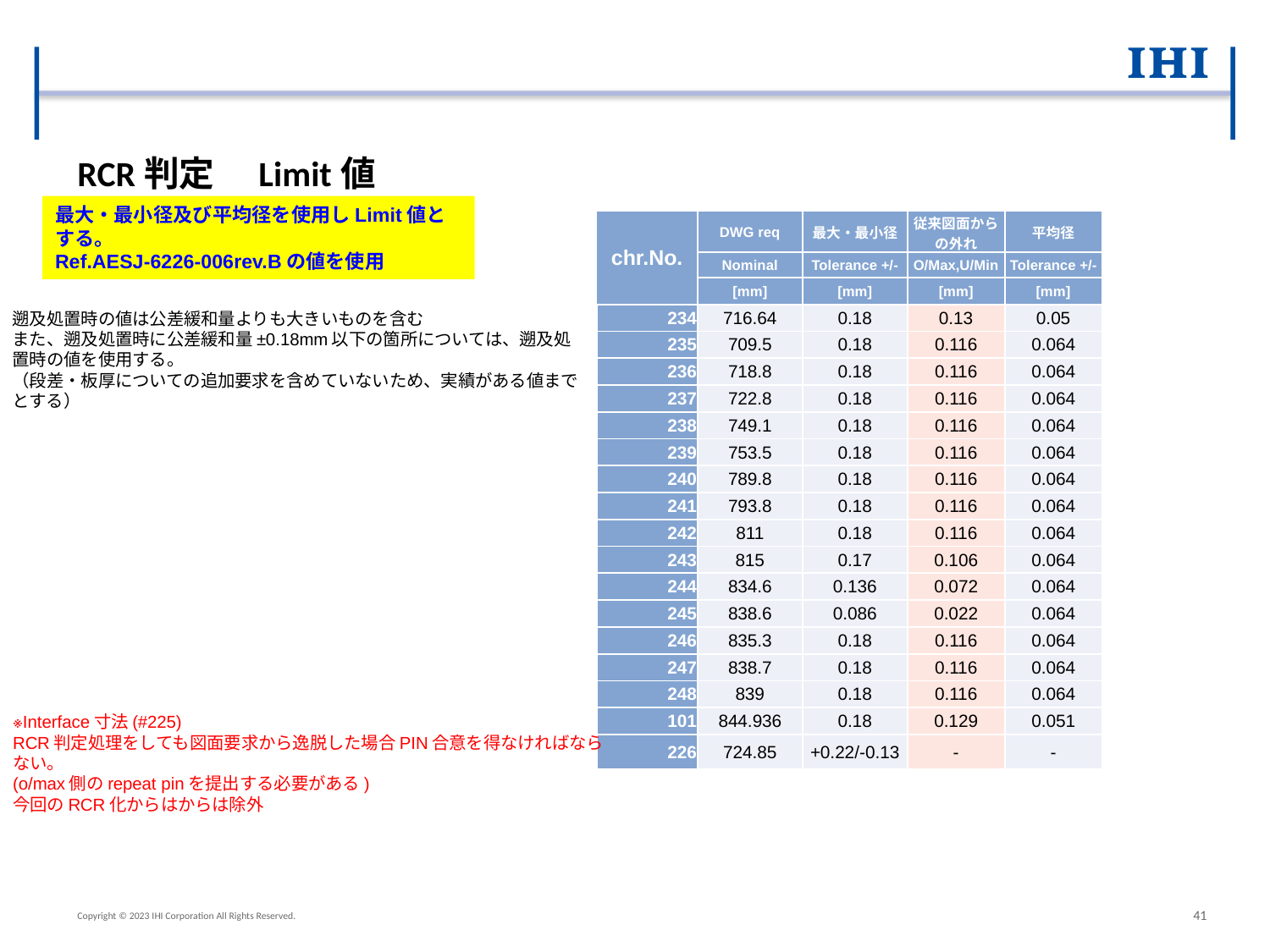

# RCR判定　Limit値
最大・最小径及び平均径を使用しLimit値とする。
Ref.AESJ-6226-006rev.Bの値を使用
| chr.No. | DWG req | 最大・最小径 | 従来図面からの外れ | 平均径 |
| --- | --- | --- | --- | --- |
|  | Nominal | Tolerance +/- | O/Max,U/Min | Tolerance +/- |
|  | [mm] | [mm] | [mm] | [mm] |
| 234 | 716.64 | 0.18 | 0.13 | 0.05 |
| 235 | 709.5 | 0.18 | 0.116 | 0.064 |
| 236 | 718.8 | 0.18 | 0.116 | 0.064 |
| 237 | 722.8 | 0.18 | 0.116 | 0.064 |
| 238 | 749.1 | 0.18 | 0.116 | 0.064 |
| 239 | 753.5 | 0.18 | 0.116 | 0.064 |
| 240 | 789.8 | 0.18 | 0.116 | 0.064 |
| 241 | 793.8 | 0.18 | 0.116 | 0.064 |
| 242 | 811 | 0.18 | 0.116 | 0.064 |
| 243 | 815 | 0.17 | 0.106 | 0.064 |
| 244 | 834.6 | 0.136 | 0.072 | 0.064 |
| 245 | 838.6 | 0.086 | 0.022 | 0.064 |
| 246 | 835.3 | 0.18 | 0.116 | 0.064 |
| 247 | 838.7 | 0.18 | 0.116 | 0.064 |
| 248 | 839 | 0.18 | 0.116 | 0.064 |
| 101 | 844.936 | 0.18 | 0.129 | 0.051 |
| 226 | 724.85 | +0.22/-0.13 | - | - |
遡及処置時の値は公差緩和量よりも大きいものを含む
また、遡及処置時に公差緩和量±0.18mm以下の箇所については、遡及処置時の値を使用する。
（段差・板厚についての追加要求を含めていないため、実績がある値までとする）
※Interface寸法(#225)
RCR判定処理をしても図面要求から逸脱した場合PIN合意を得なければならない。
(o/max側のrepeat pinを提出する必要がある)
今回のRCR化からはからは除外
Copyright © 2023 IHI Corporation All Rights Reserved.
41